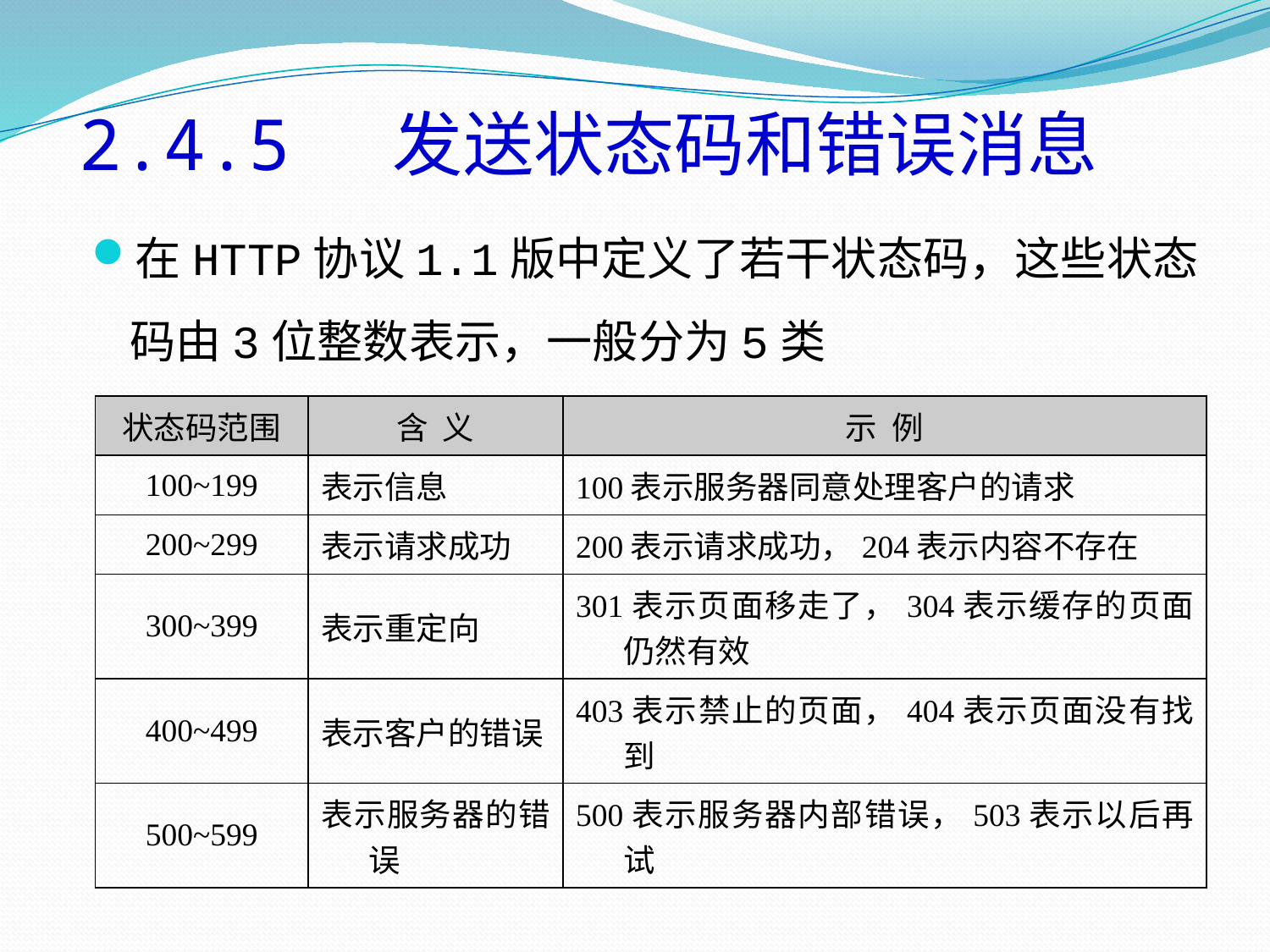

2.4.5  发送状态码和错误消息
在HTTP协议1.1版中定义了若干状态码，这些状态码由3位整数表示，一般分为5类
| 状态码范围 | 含 义 | 示 例 |
| --- | --- | --- |
| 100~199 | 表示信息 | 100表示服务器同意处理客户的请求 |
| 200~299 | 表示请求成功 | 200表示请求成功，204表示内容不存在 |
| 300~399 | 表示重定向 | 301表示页面移走了，304表示缓存的页面仍然有效 |
| 400~499 | 表示客户的错误 | 403表示禁止的页面，404表示页面没有找到 |
| 500~599 | 表示服务器的错误 | 500表示服务器内部错误，503表示以后再试 |